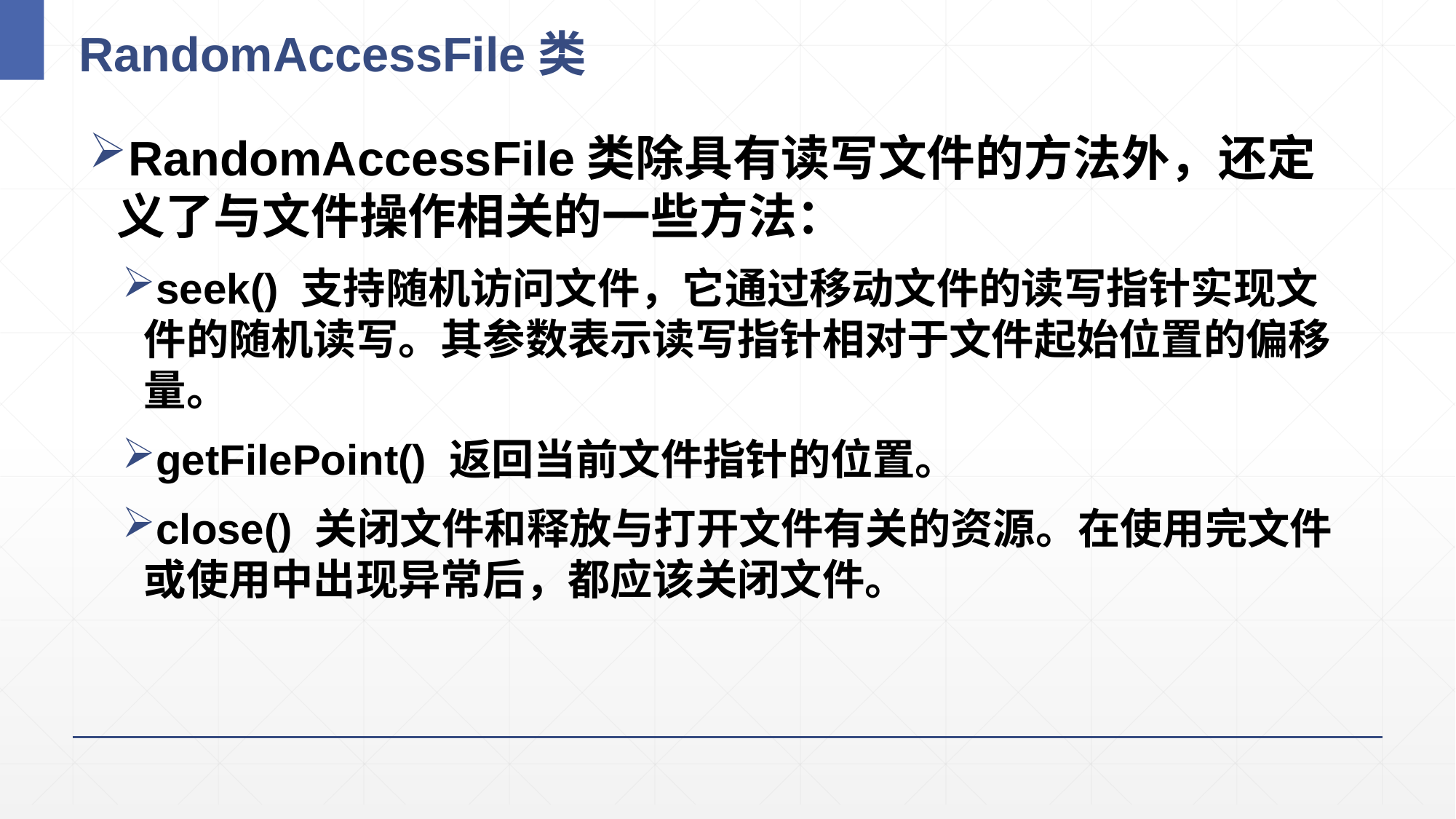

# RandomAccessFile类

RandomAccessFile类除具有读写文件的方法外，还定义了与文件操作相关的一些方法：
seek() 支持随机访问文件，它通过移动文件的读写指针实现文件的随机读写。其参数表示读写指针相对于文件起始位置的偏移量。
getFilePoint() 返回当前文件指针的位置。
close() 关闭文件和释放与打开文件有关的资源。在使用完文件或使用中出现异常后，都应该关闭文件。